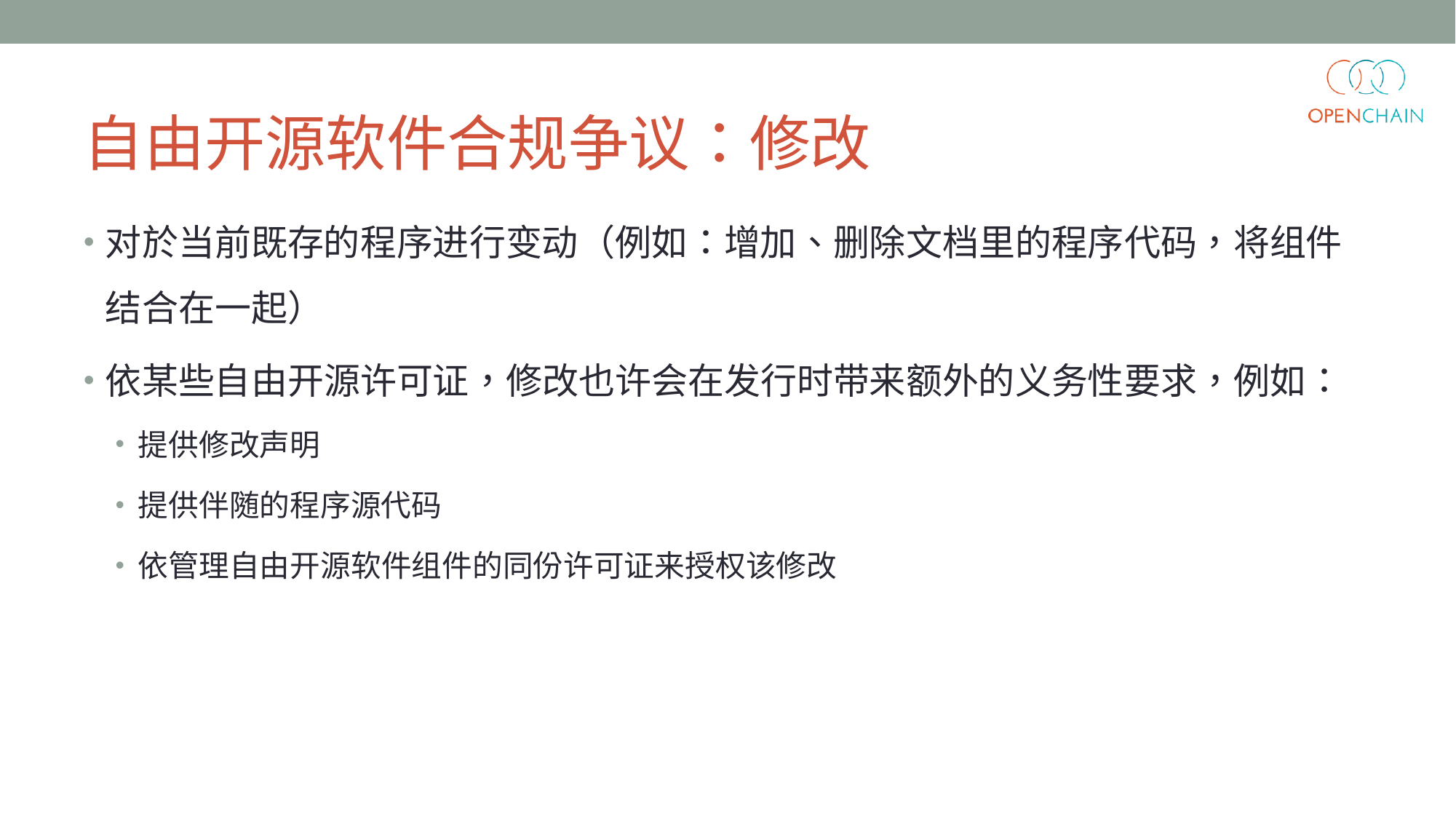

# 自由开源软件合规争议：修改
对於当前既存的程序进行变动（例如：增加、删除文档里的程序代码，将组件结合在一起）
依某些自由开源许可证，修改也许会在发行时带来额外的义务性要求，例如：
提供修改声明
提供伴随的程序源代码
依管理自由开源软件组件的同份许可证来授权该修改